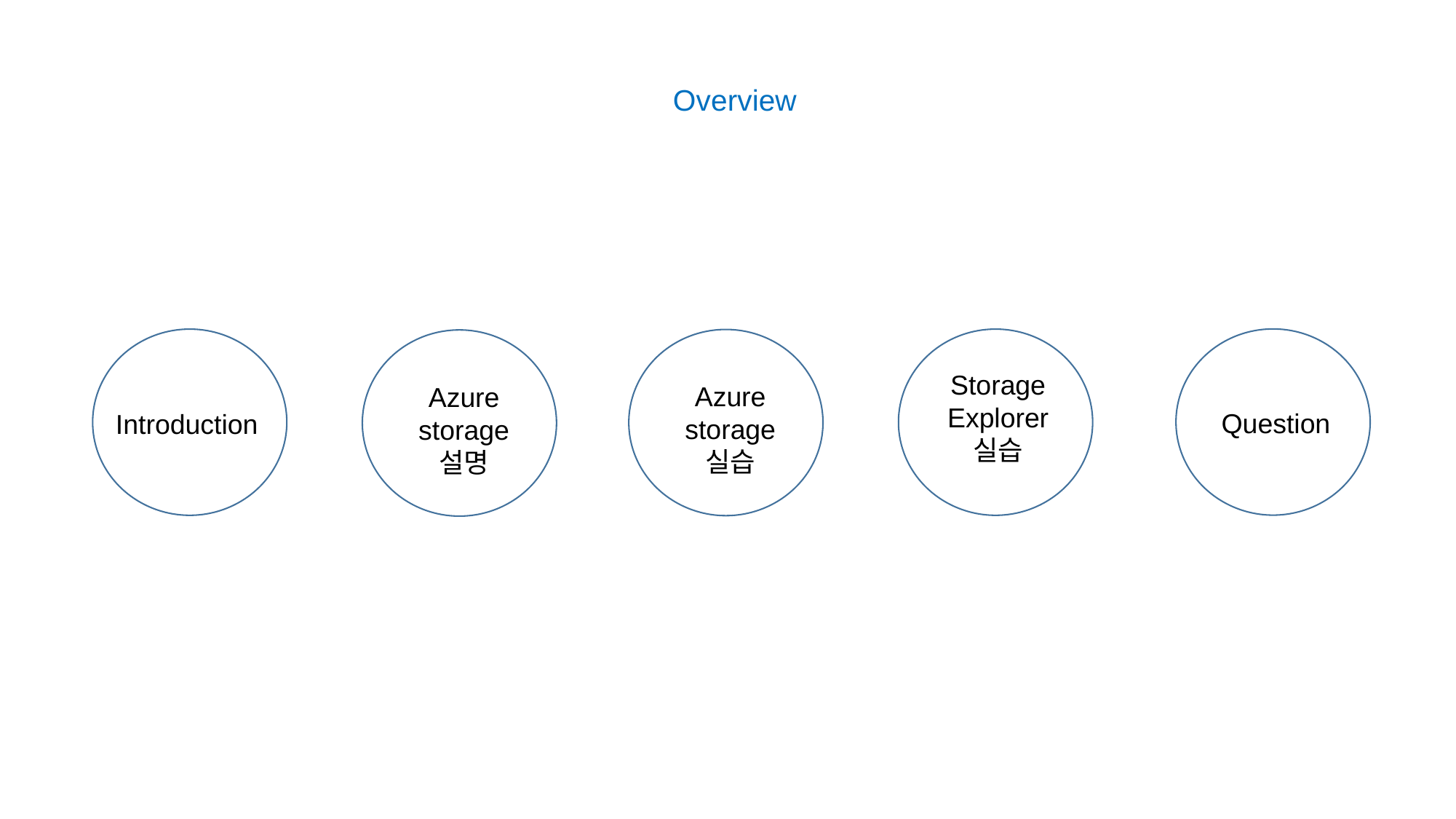

Overview

Storage
Explorer
실습
Azure storage
실습

Azure storage
설명

Question
Introduction